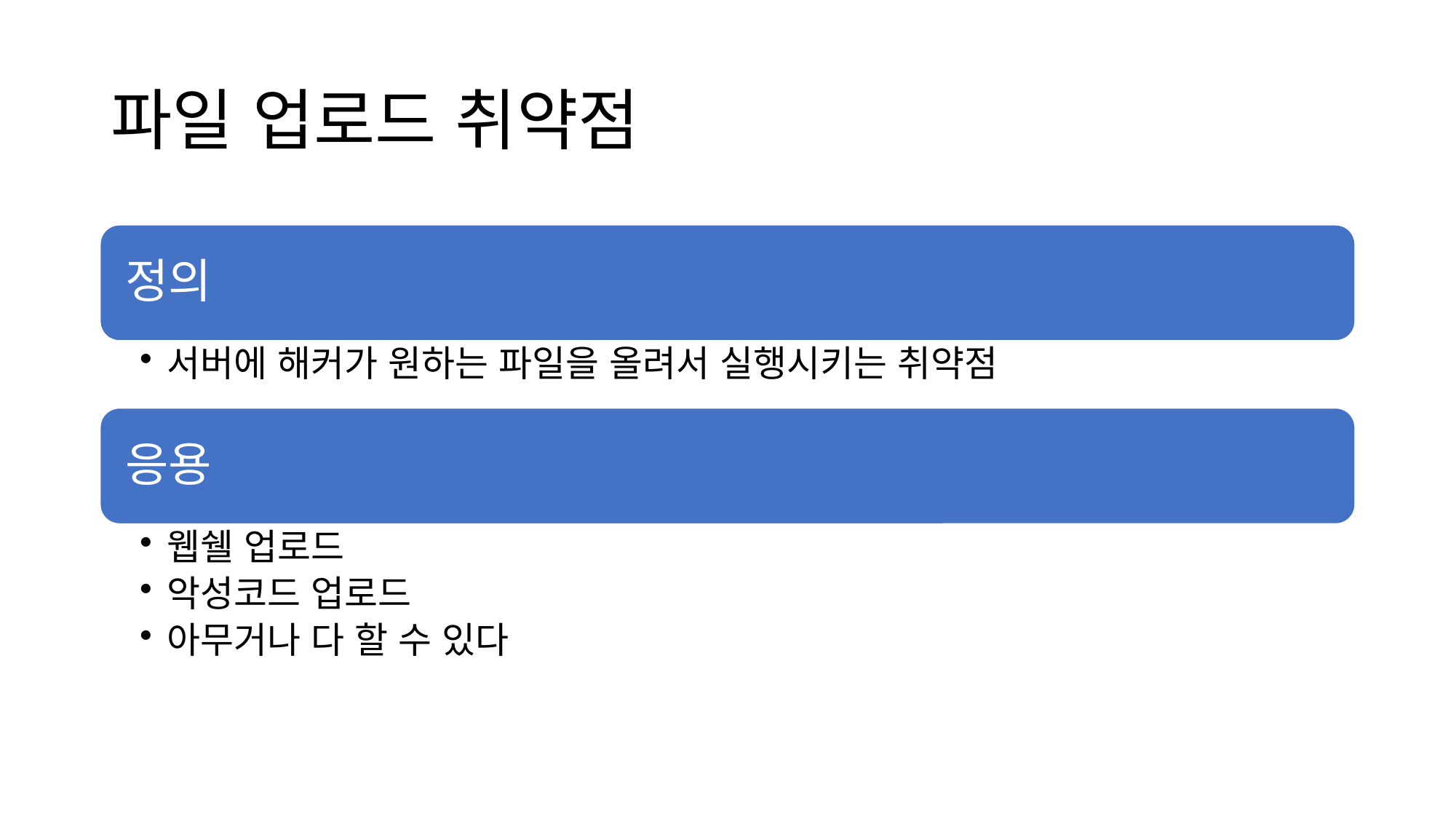

# 파일 업로드 취약점
정의
서버에 해커가 원하는 파일을 올려서 실행시키는 취약점
응용
웹쉘 업로드
악성코드 업로드
아무거나 다 할 수 있다